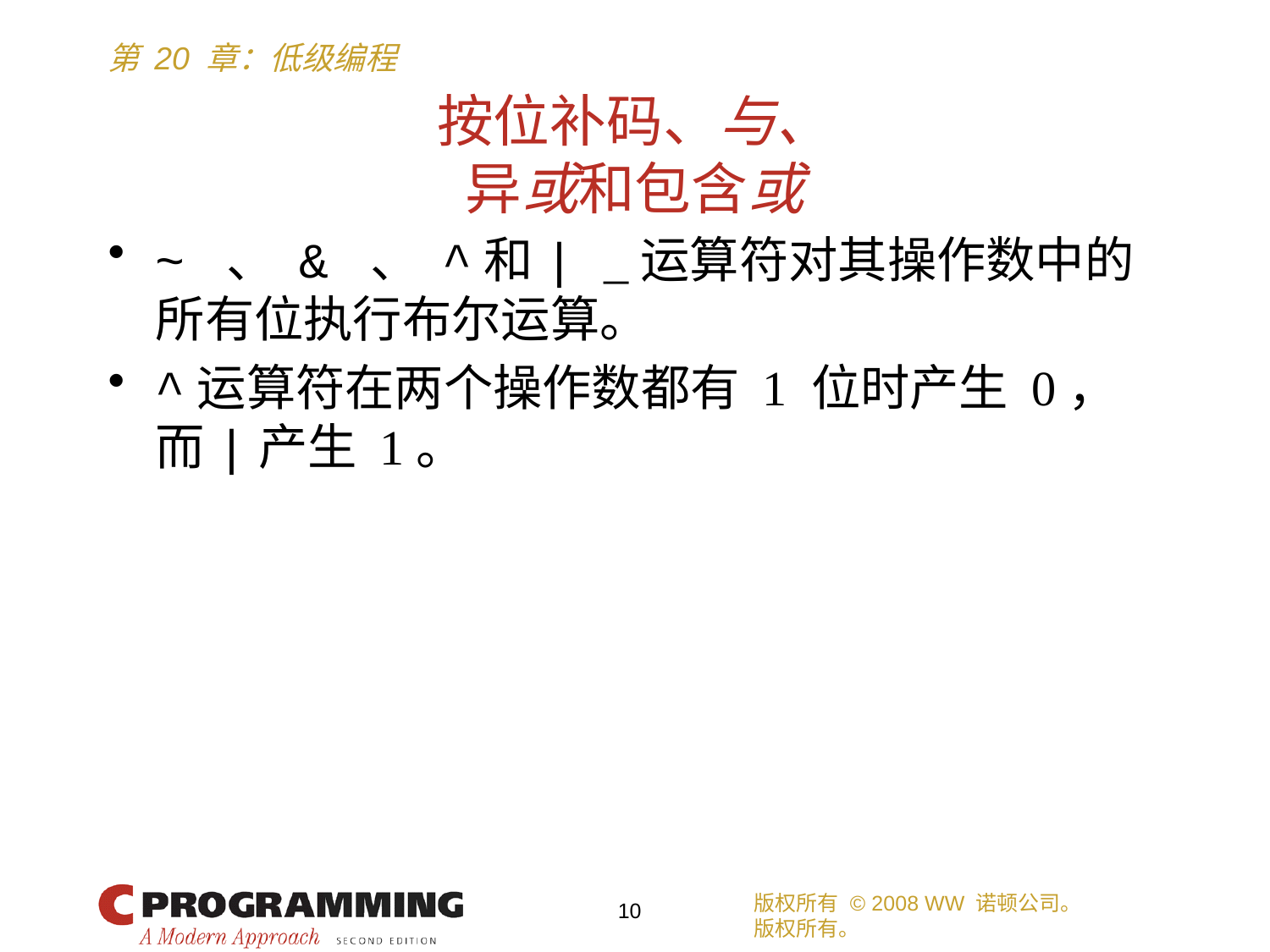

# 按位补码、与、 异或和包含或
~ 、 & 、 ^和| _运算符对其操作数中的所有位执行布尔运算。
^运算符在两个操作数都有 1 位时产生 0，而|产生 1。

版权所有 © 2008 WW 诺顿公司。
版权所有。
10